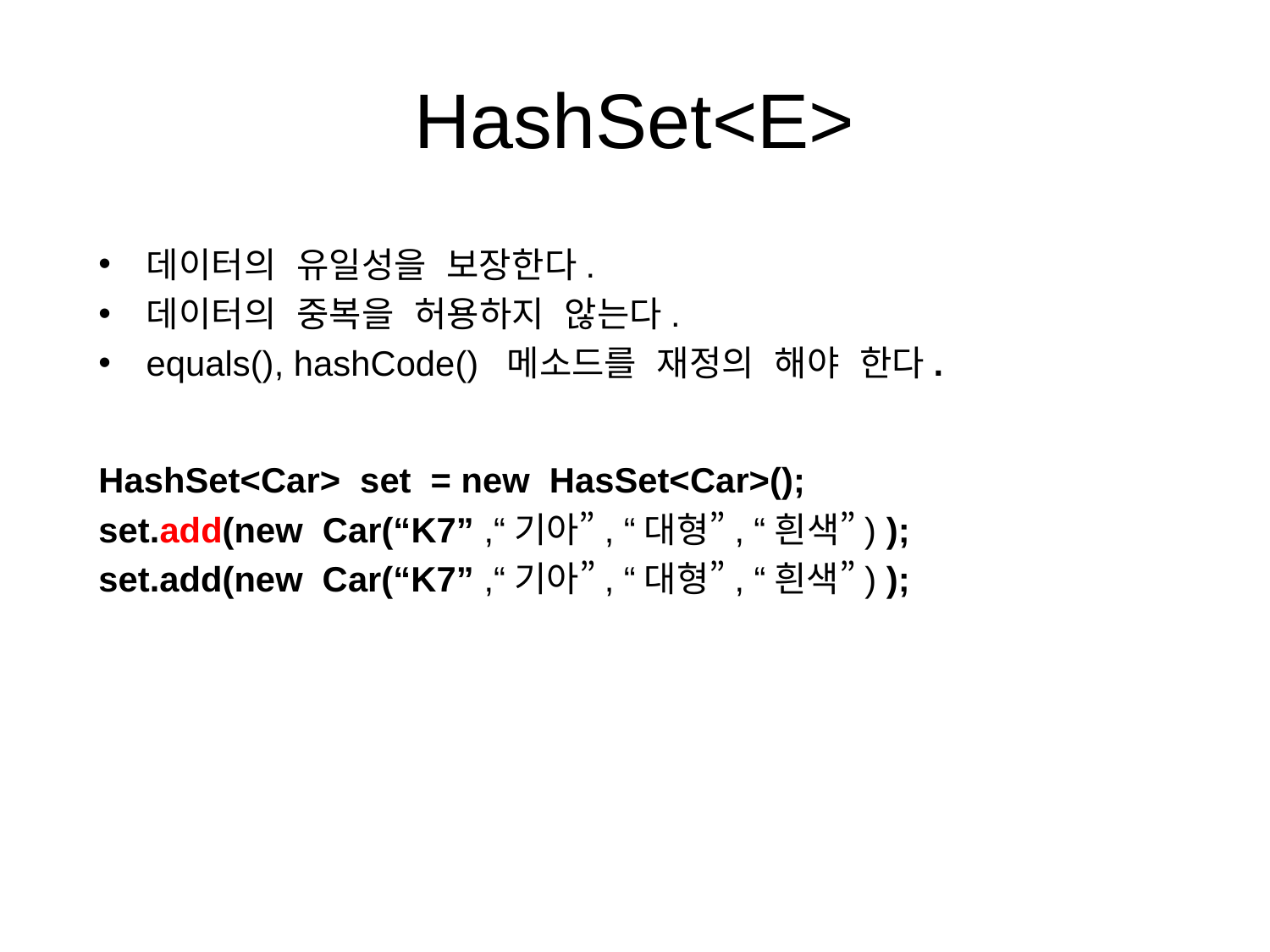

# HashSet<E>
데이터의  유일성을  보장한다.
데이터의  중복을  허용하지  않는다.
equals(), hashCode()  메소드를  재정의  해야  한다.

HashSet<Car>  set  = new  HasSet<Car>();
set.add(new  Car(“K7” ,“기아”, “대형”, “흰색”) );
set.add(new  Car(“K7” ,“기아”, “대형”, “흰색”) );